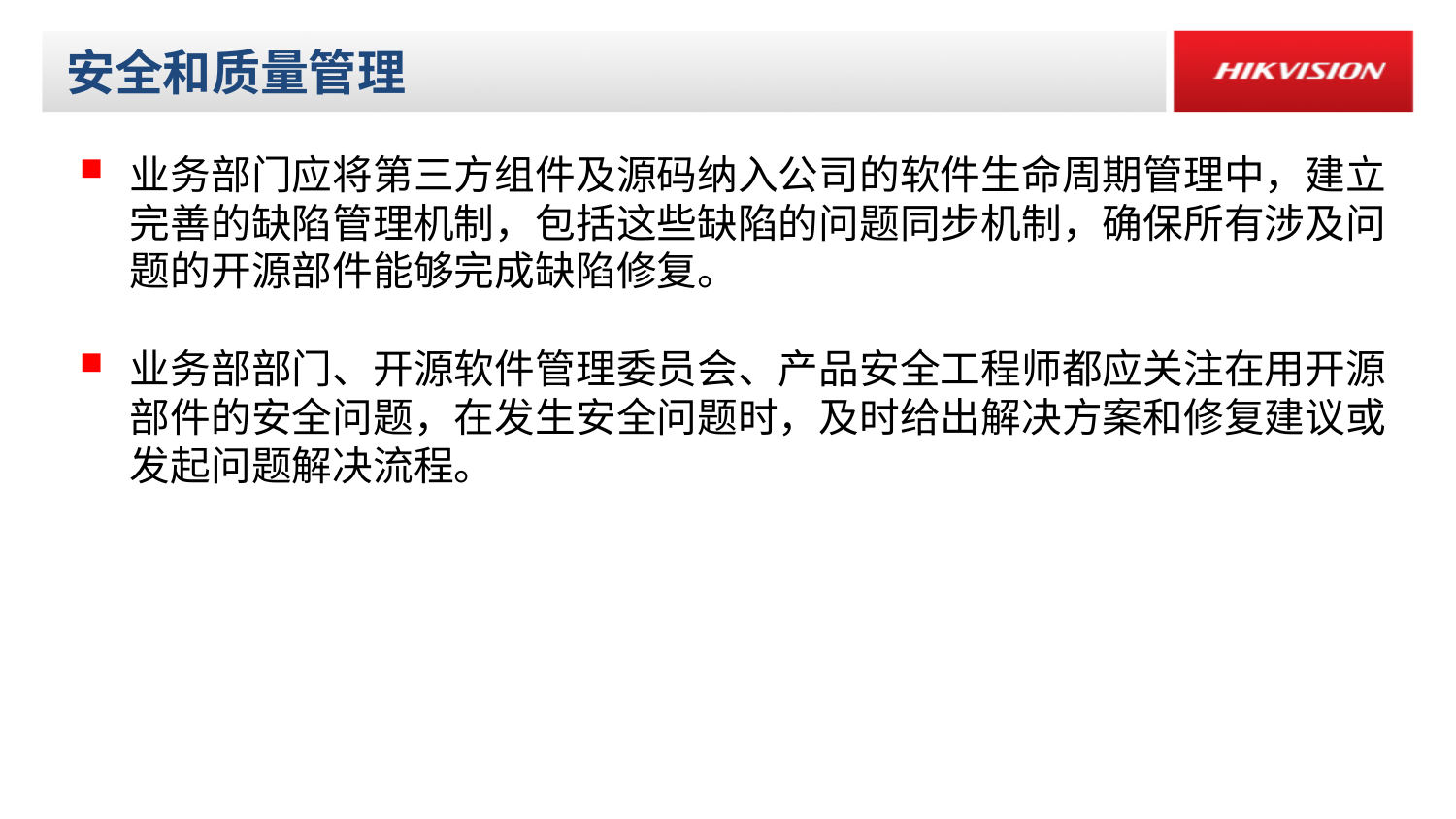

# 安全和质量管理
业务部门应将第三方组件及源码纳入公司的软件生命周期管理中，建立完善的缺陷管理机制，包括这些缺陷的问题同步机制，确保所有涉及问题的开源部件能够完成缺陷修复。

业务部部门、开源软件管理委员会、产品安全工程师都应关注在用开源部件的安全问题，在发生安全问题时，及时给出解决方案和修复建议或发起问题解决流程。